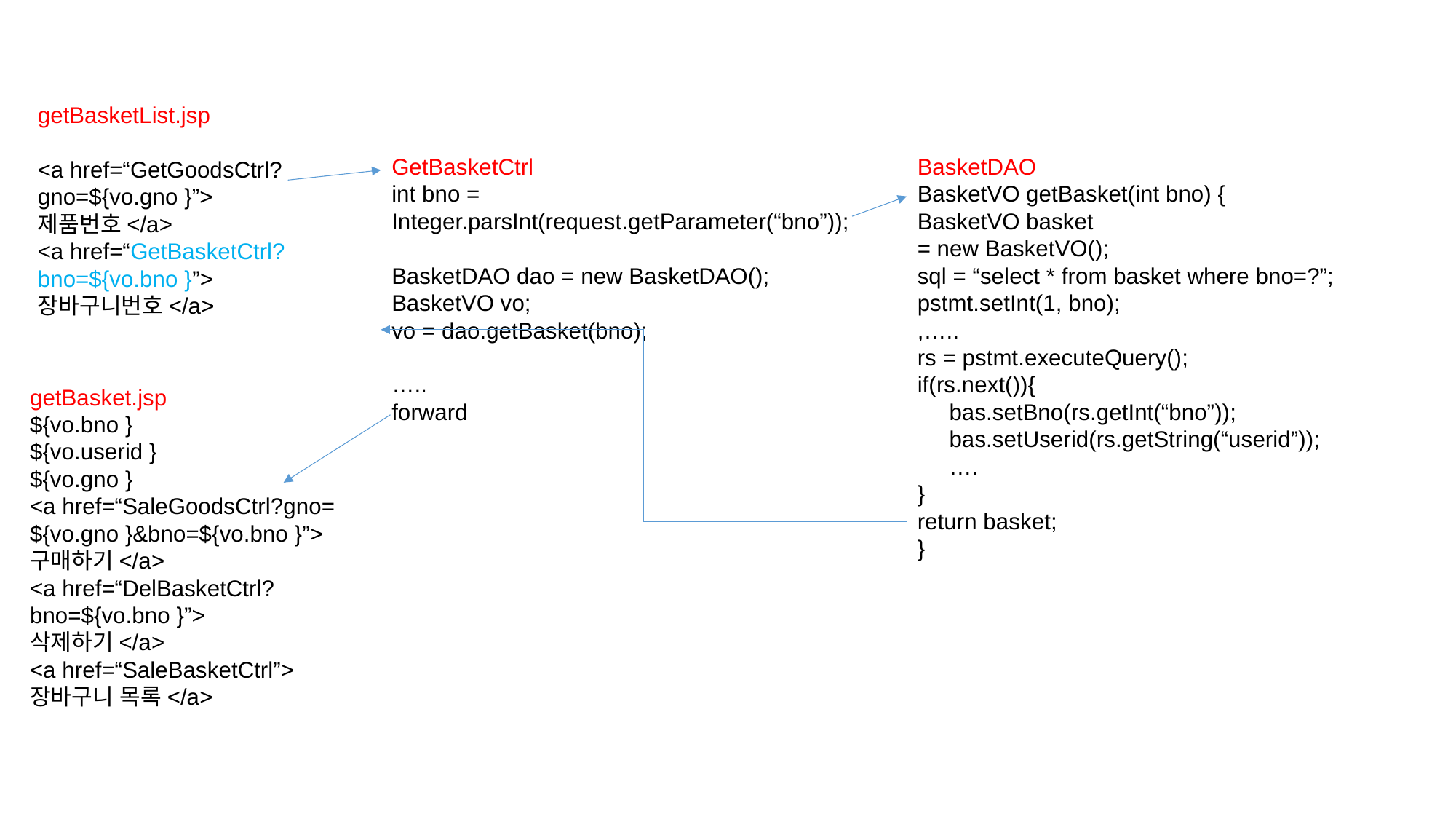

getBasketList.jsp

<a href=“GetGoodsCtrl?
gno=${vo.gno }”>
제품번호</a>
<a href=“GetBasketCtrl?
bno=${vo.bno }”>
장바구니번호</a>

GetBasketCtrl
int bno = Integer.parsInt(request.getParameter(“bno”));

BasketDAO dao = new BasketDAO();
BasketVO vo;
vo = dao.getBasket(bno);

…..
forward
BasketDAO
BasketVO getBasket(int bno) {
BasketVO basket
= new BasketVO();
sql = “select * from basket where bno=?”;
pstmt.setInt(1, bno);
,…..
rs = pstmt.executeQuery();
if(rs.next()){
     bas.setBno(rs.getInt(“bno”));
     bas.setUserid(rs.getString(“userid”));
     ….
}
return basket;
}
getBasket.jsp
${vo.bno }
${vo.userid }
${vo.gno }
<a href=“SaleGoodsCtrl?gno=
${vo.gno }&bno=${vo.bno }”>
구매하기</a>
<a href=“DelBasketCtrl?
bno=${vo.bno }”>
삭제하기</a>
<a href=“SaleBasketCtrl”>
장바구니 목록</a>